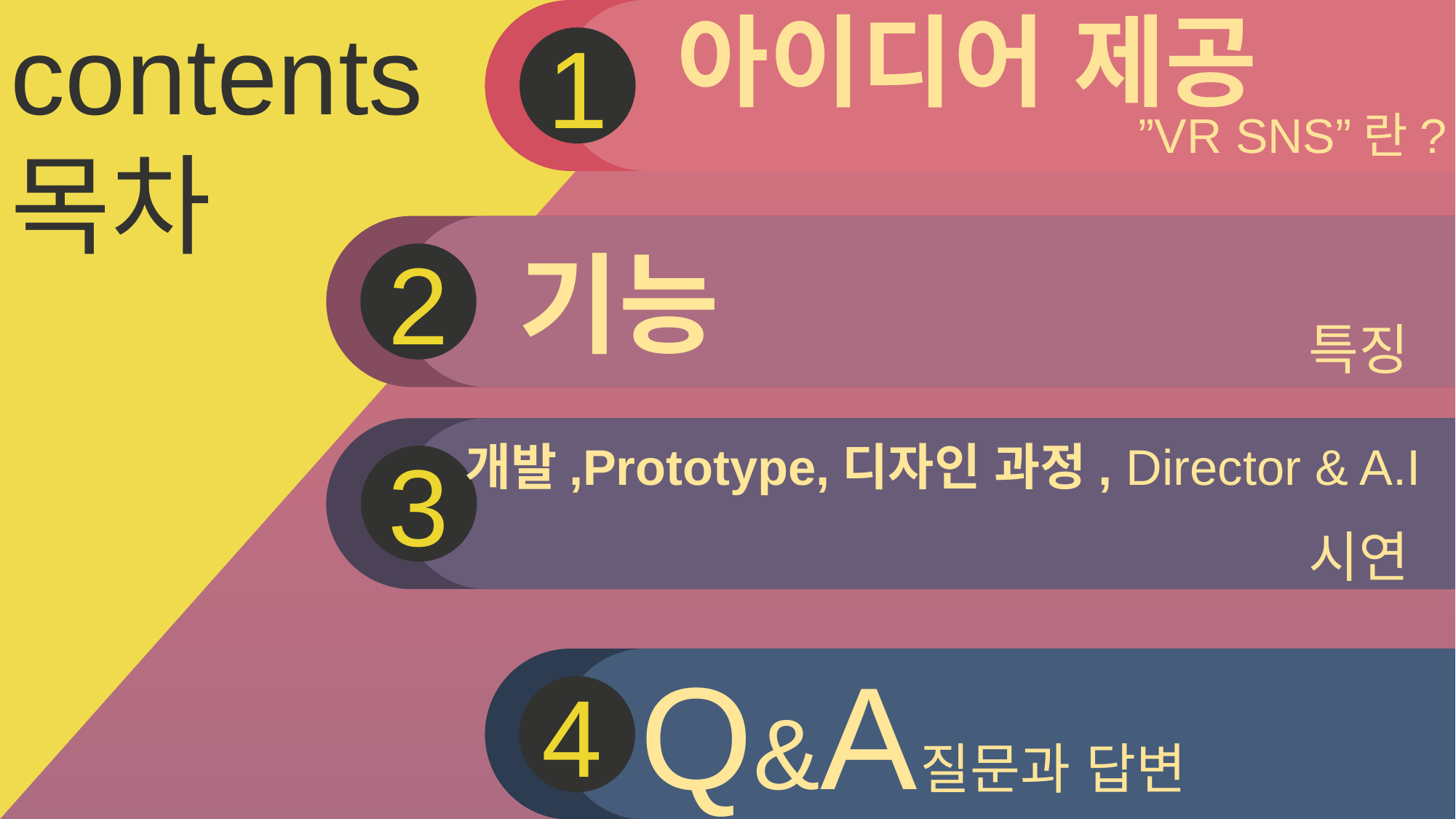

아이디어 제공
”VR SNS”란?
contents
목차

1

2

기능
특징

3

개발,Prototype,디자인 과정, Director & A.I

시연
Q&A
질문과 답변

4